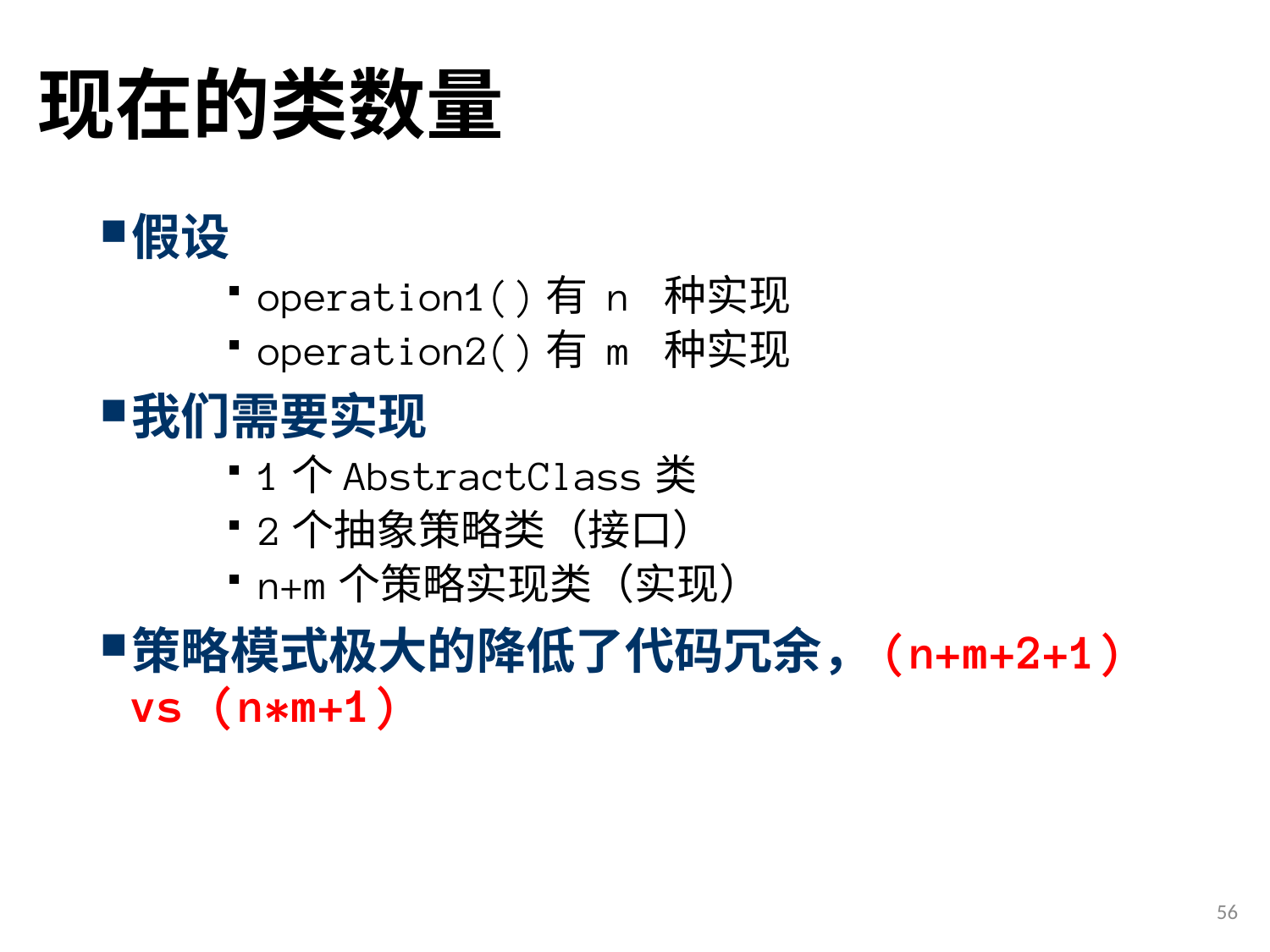

# 现在的类数量
假设
operation1()有 n 种实现
operation2()有 m 种实现
我们需要实现
1个AbstractClass类
2个抽象策略类（接口）
n+m个策略实现类（实现）
策略模式极大的降低了代码冗余，(n+m+2+1) vs (n*m+1)
56